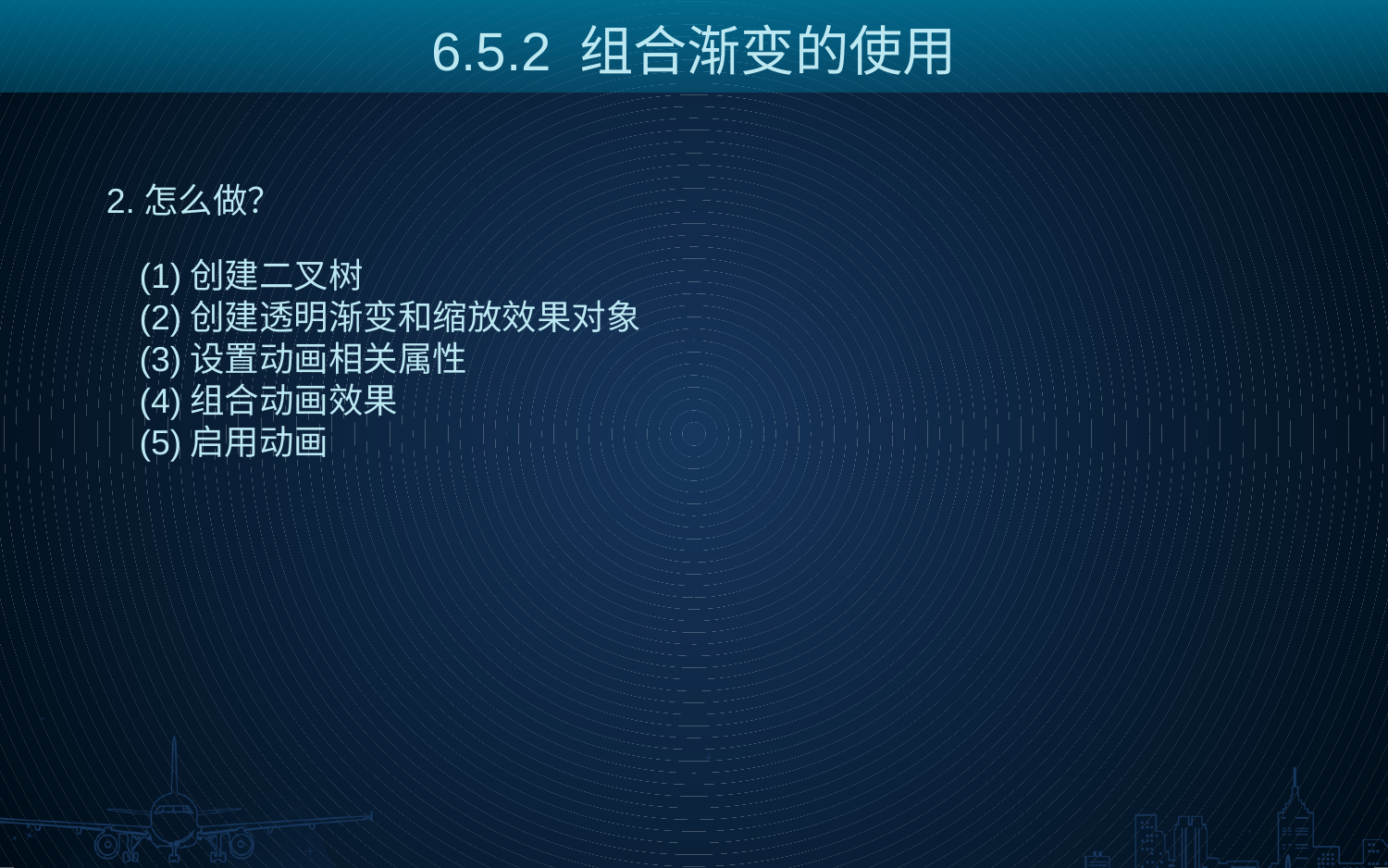

6.5.2 组合渐变的使用
2.怎么做？
(1)创建二叉树
(2)创建透明渐变和缩放效果对象
(3)设置动画相关属性
(4)组合动画效果
(5)启用动画